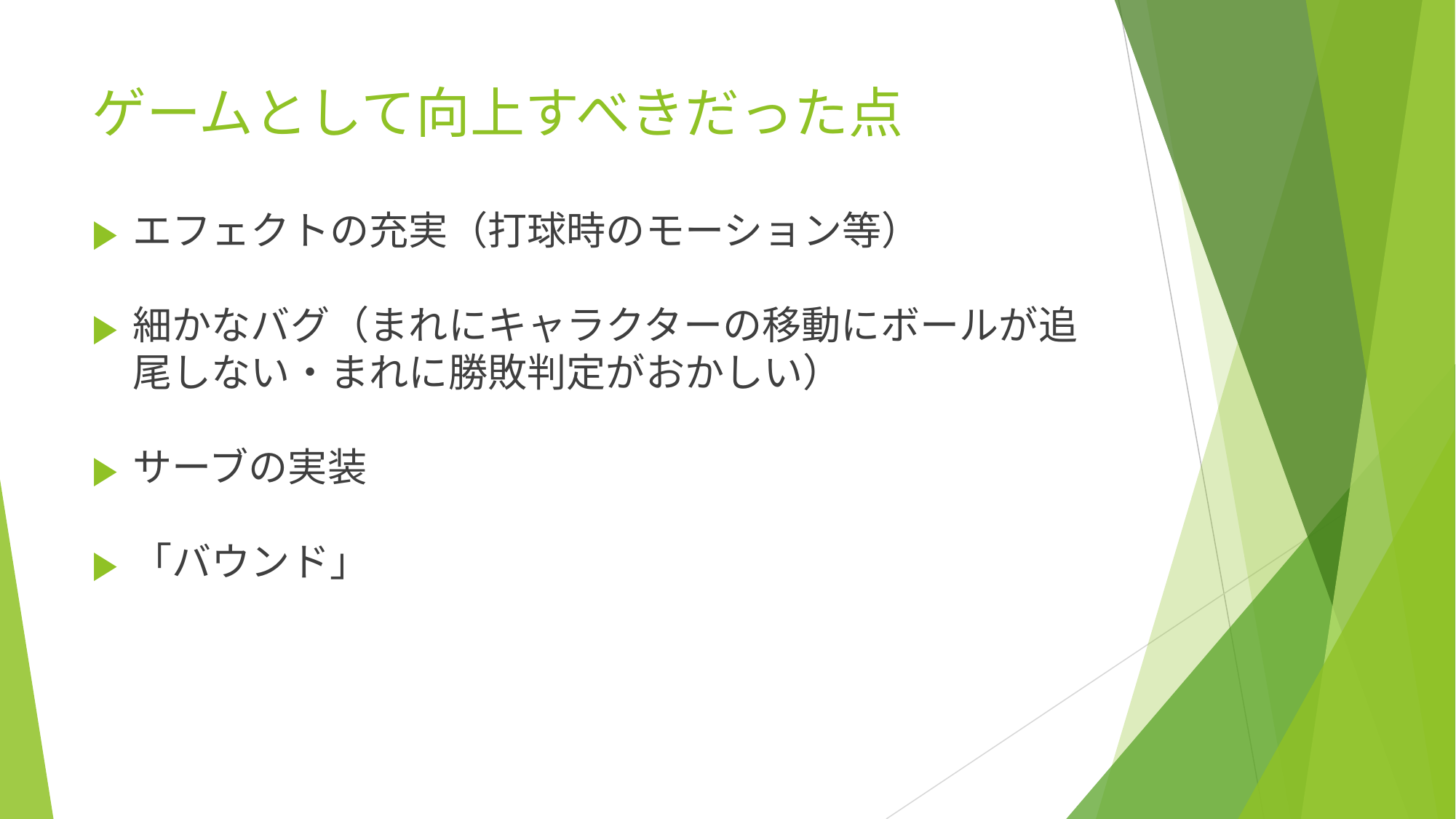

# ゲームとして向上すべきだった点
エフェクトの充実（打球時のモーション等）

細かなバグ（まれにキャラクターの移動にボールが追尾しない・まれに勝敗判定がおかしい）

サーブの実装

「バウンド」